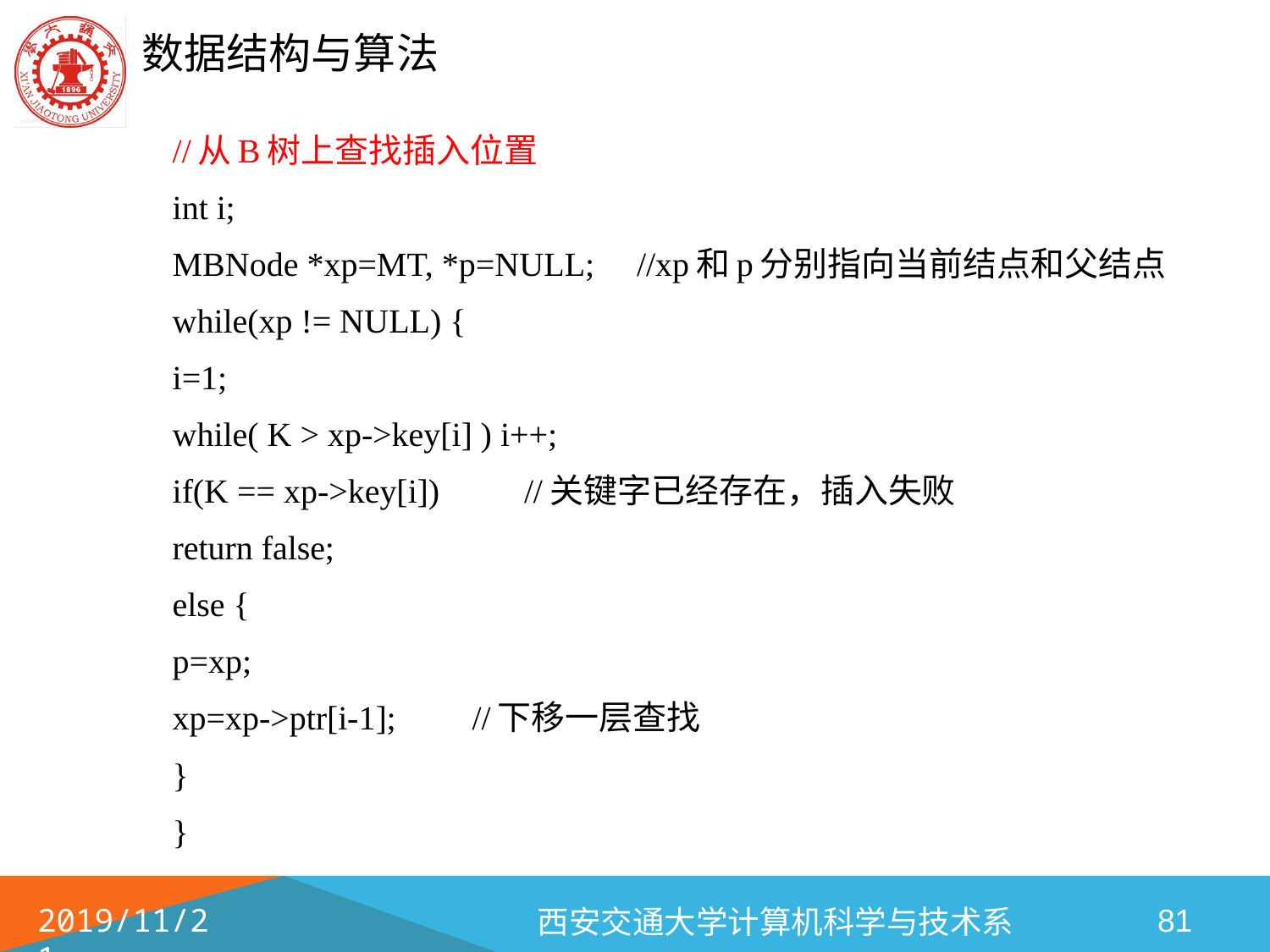

//从B树上查找插入位置
	int i;
	MBNode *xp=MT, *p=NULL;     //xp和p分别指向当前结点和父结点
	while(xp != NULL) {
		i=1;
		while( K > xp->key[i] ) i++;
		if(K == xp->key[i])          //关键字已经存在，插入失败
			return false;
		else {
			p=xp;
			xp=xp->ptr[i-1];         //下移一层查找
 		}
 	}